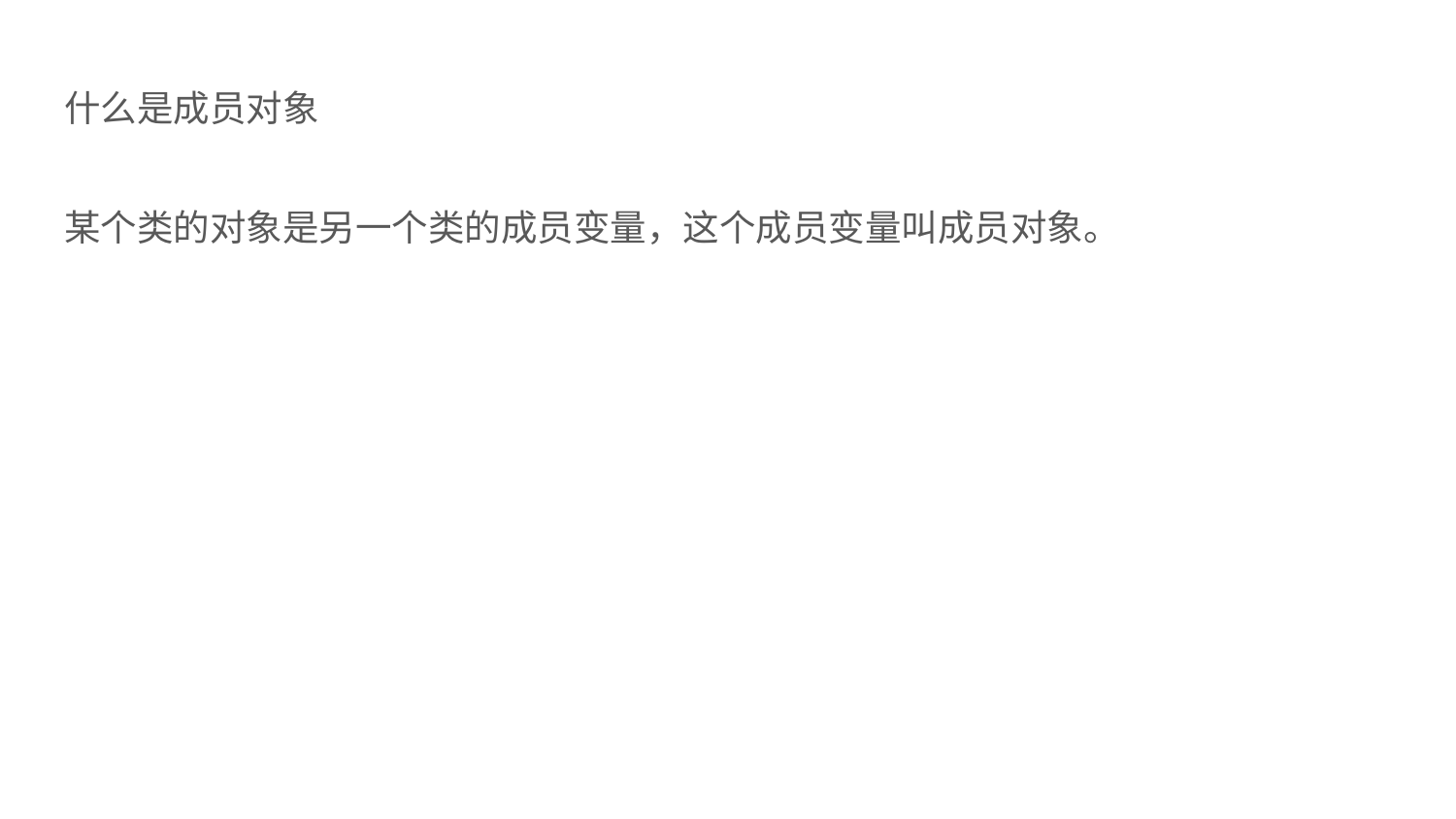

# 什么是成员对象
某个类的对象是另一个类的成员变量，这个成员变量叫成员对象。